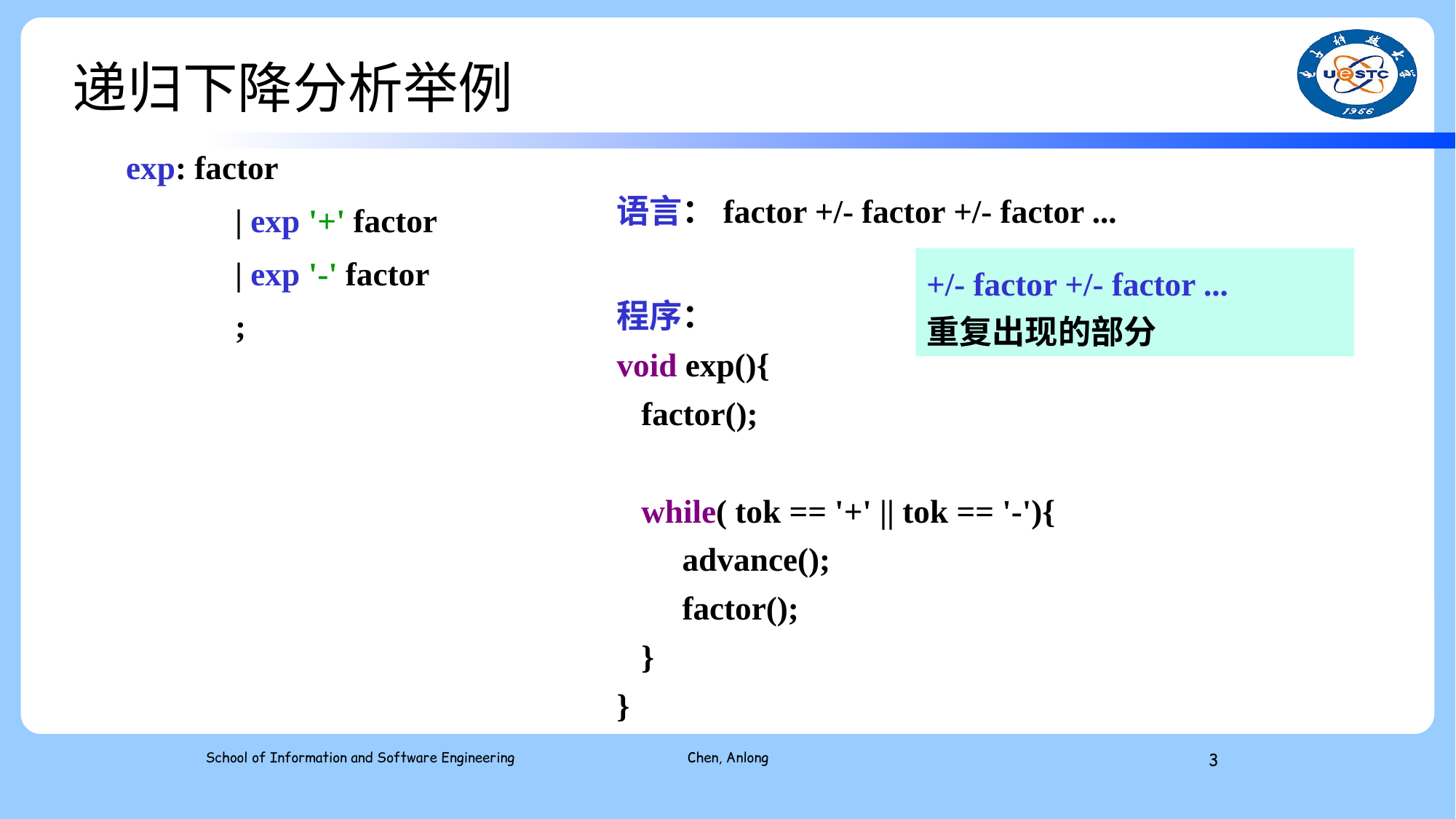

递归下降分析举例
exp: factor
	| exp '+' factor
	| exp '-' factor
	;

语言：factor +/- factor +/- factor ...

程序：
void exp(){
   factor();

   while( tok == '+' || tok == '-'){
        advance();
        factor();
   }
}
+/- factor +/- factor ...
重复出现的部分
  School of Information and Software Engineering
Chen, Anlong
3